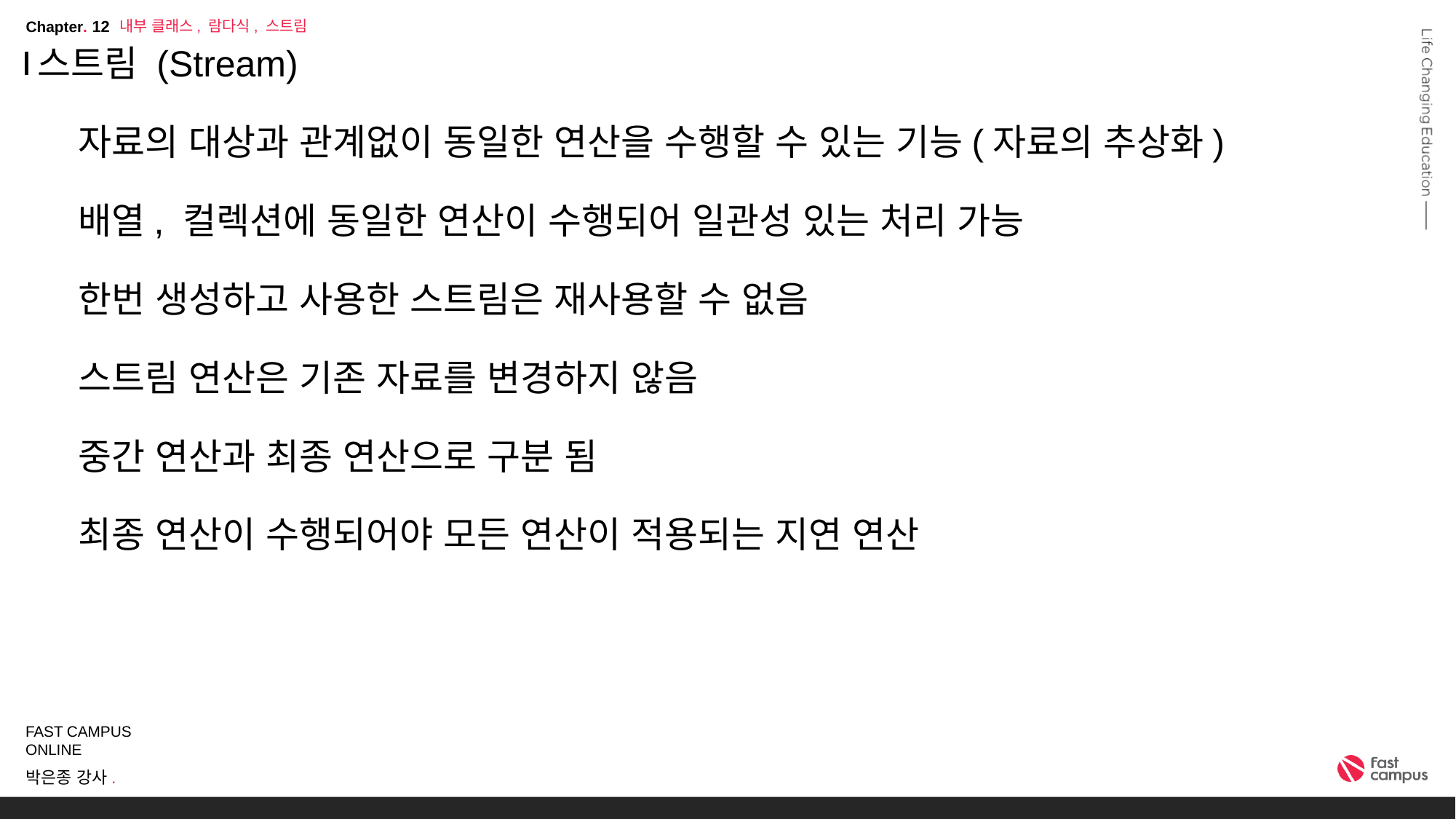

내부 클래스, 람다식, 스트림

12
# 스트림 (Stream) 자료의 대상과 관계없이 동일한 연산을 수행할 수 있는 기능(자료의 추상화) 배열, 컬렉션에 동일한 연산이 수행되어 일관성 있는 처리 가능 한번 생성하고 사용한 스트림은 재사용할 수 없음 스트림 연산은 기존 자료를 변경하지 않음 중간 연산과 최종 연산으로 구분 됨 최종 연산이 수행되어야 모든 연산이 적용되는 지연 연산